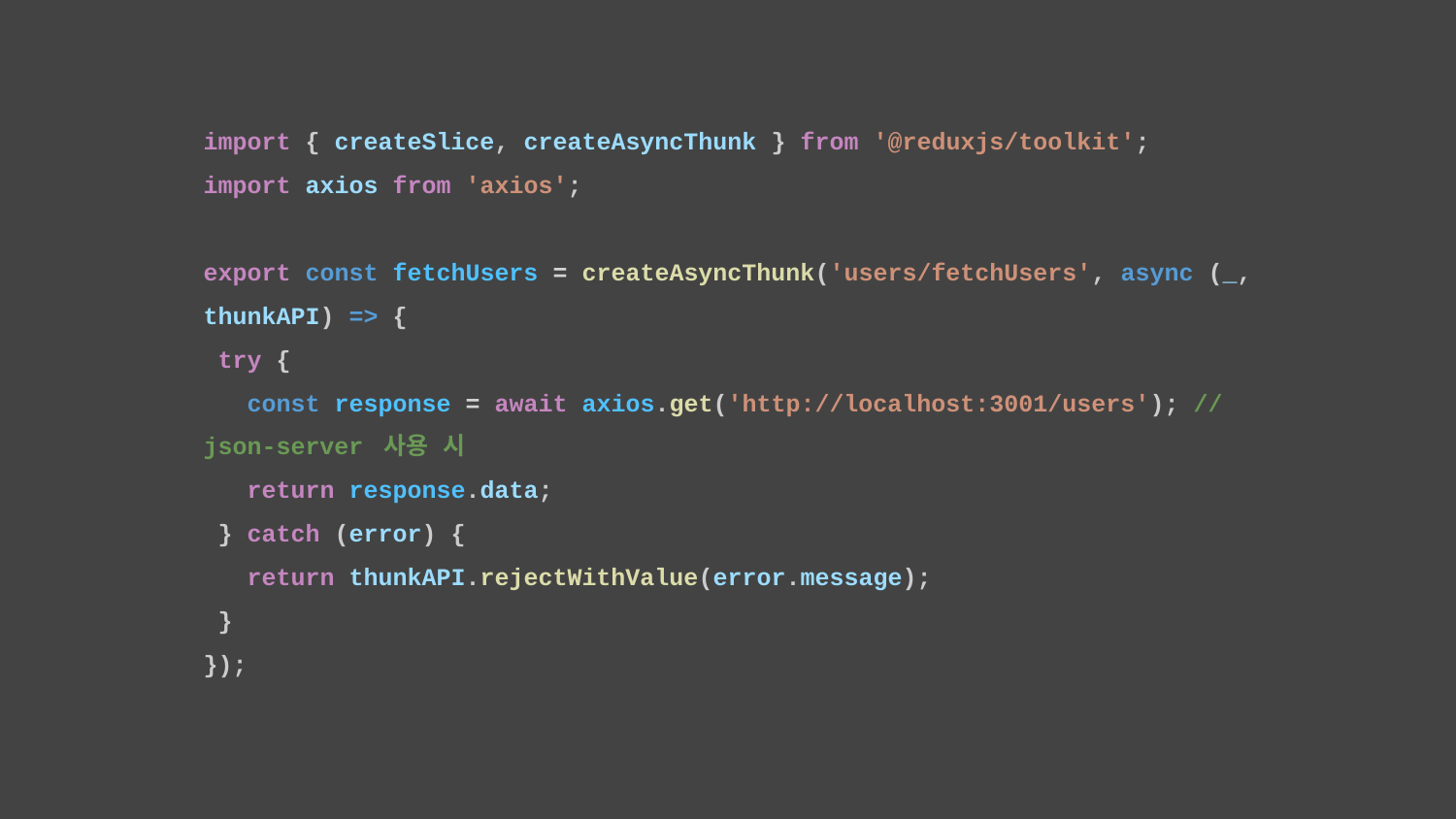

import { createSlice, createAsyncThunk } from '@reduxjs/toolkit';
import axios from 'axios';

export const fetchUsers = createAsyncThunk('users/fetchUsers', async (_, thunkAPI) => {
 try {
   const response = await axios.get('http://localhost:3001/users'); // json-server 사용 시
   return response.data;
 } catch (error) {
   return thunkAPI.rejectWithValue(error.message);
 }
});